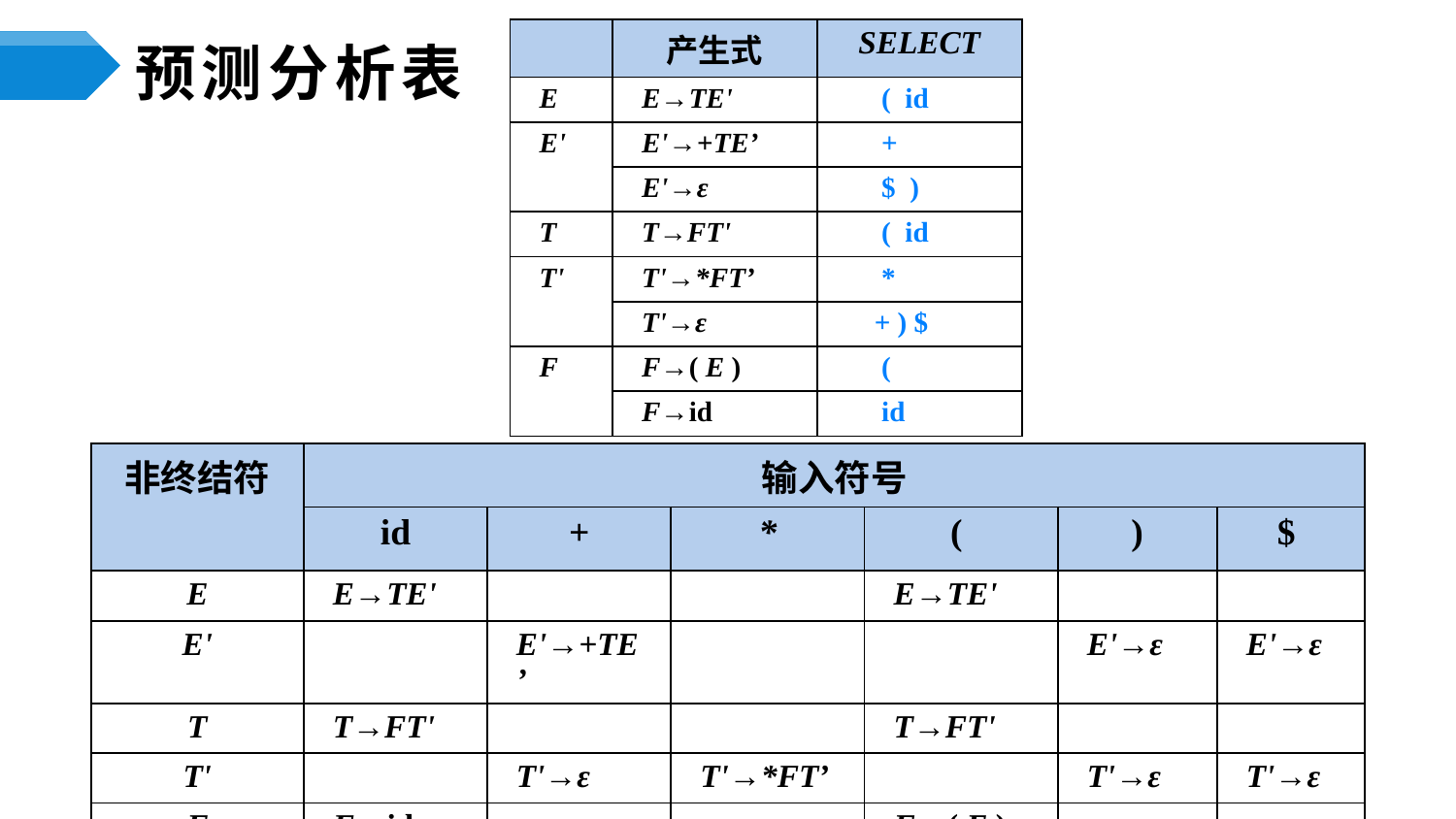

|  | 产生式 | SELECT |
| --- | --- | --- |
| E | E→TE' | ( id |
| E' | E'→+TE’ | + |
|  | E'→ε | $ ) |
| T | T→FT' | ( id |
| T' | T'→\*FT’ | \* |
|  | T'→ε | + ) $ |
| F | F→( E ) | ( |
|  | F→id | id |
# 预测分析表
| 非终结符 | 输入符号 |  |  |  |  |  |
| --- | --- | --- | --- | --- | --- | --- |
|  | id | + | \* | ( | ) | $ |
| E | E→TE' |  |  | E→TE' |  |  |
| E' |  | E'→+TE’ |  |  | E'→ε | E'→ε |
| T | T→FT' |  |  | T→FT' |  |  |
| T' |  | T'→ε | T'→\*FT’ |  | T'→ε | T'→ε |
| F | F→id |  |  | F→( E ) |  |  |